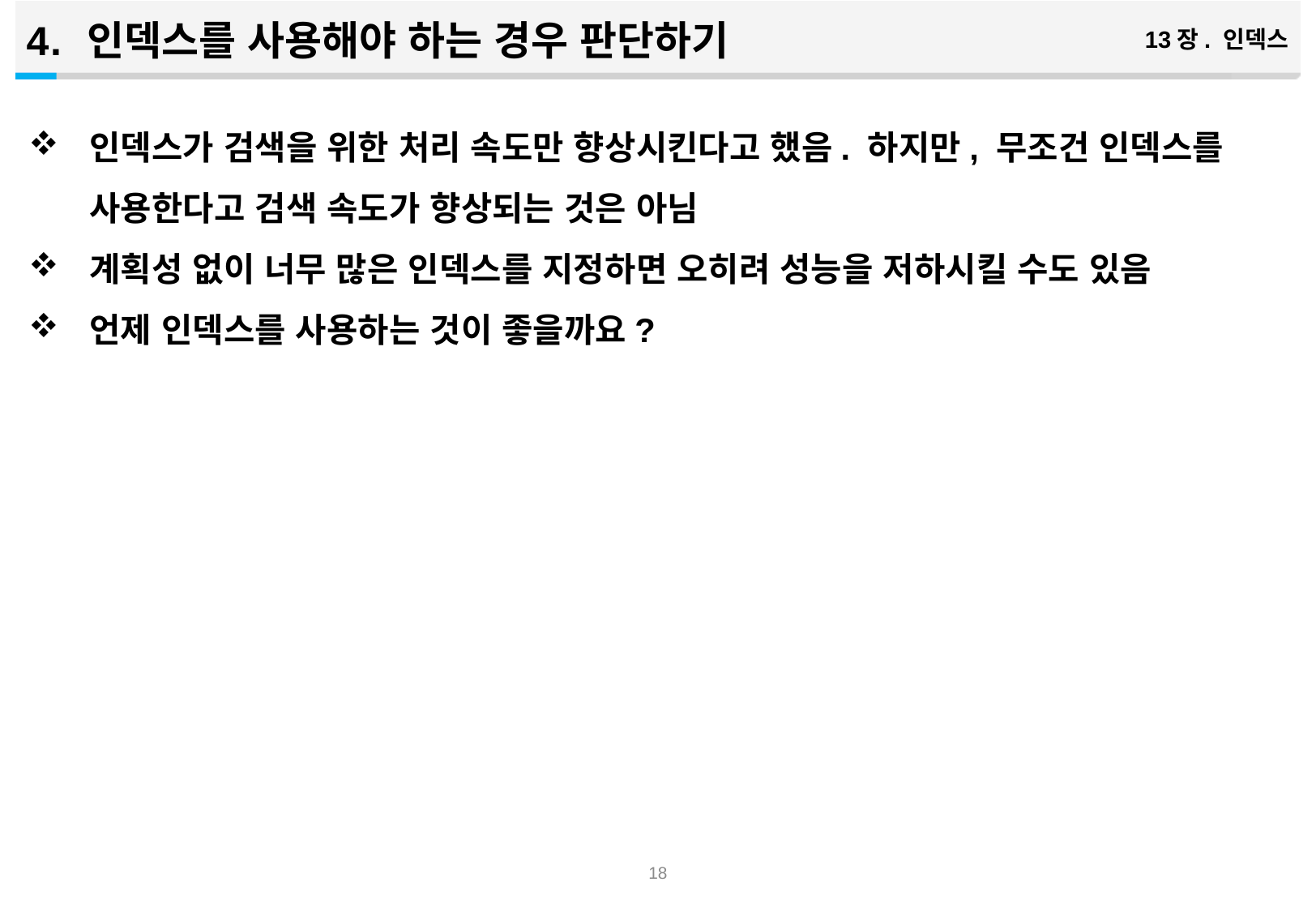

인덱스를 사용해야 하는 경우 판단하기
13장. 인덱스
인덱스가 검색을 위한 처리 속도만 향상시킨다고 했음. 하지만, 무조건 인덱스를 사용한다고 검색 속도가 향상되는 것은 아님
계획성 없이 너무 많은 인덱스를 지정하면 오히려 성능을 저하시킬 수도 있음
언제 인덱스를 사용하는 것이 좋을까요?
18